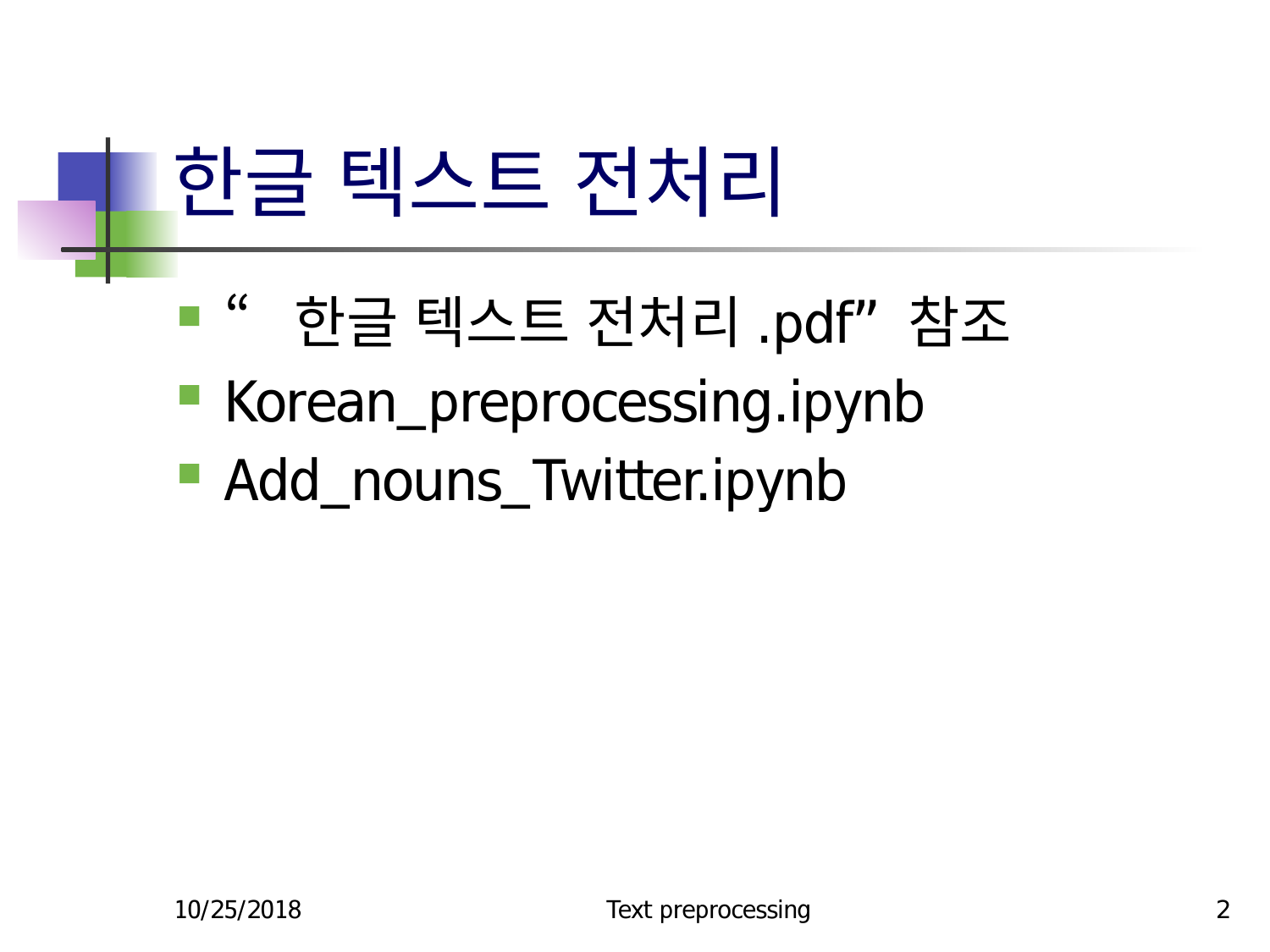

# 한글 텍스트 전처리
“한글 텍스트 전처리.pdf” 참조
Korean_preprocessing.ipynb
Add_nouns_Twitter.ipynb
10/25/2018
Text preprocessing
2